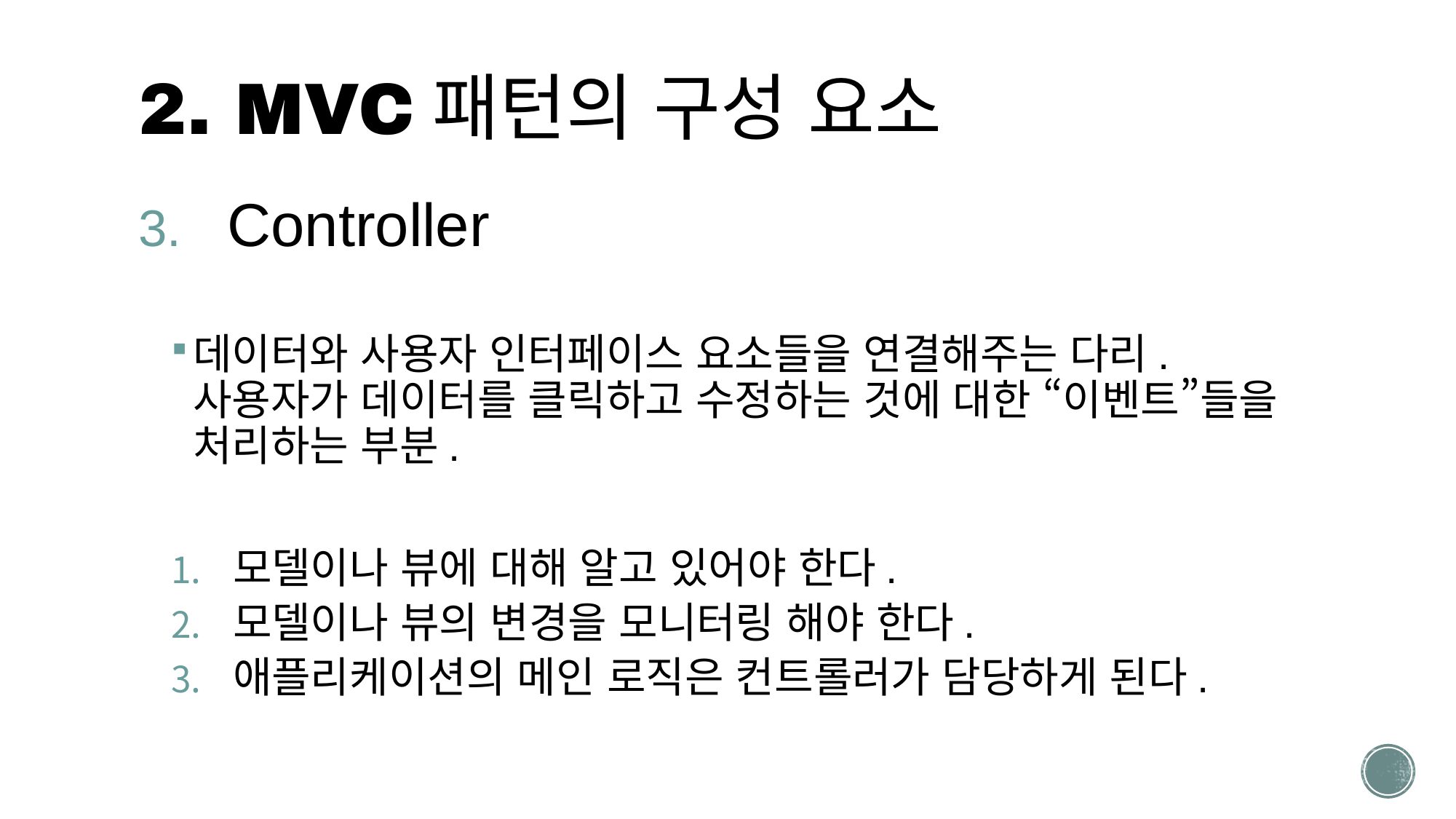

# 2. MVC패턴의 구성 요소
Controller

데이터와 사용자 인터페이스 요소들을 연결해주는 다리. 사용자가 데이터를 클릭하고 수정하는 것에 대한 “이벤트”들을 처리하는 부분.

모델이나 뷰에 대해 알고 있어야 한다.
모델이나 뷰의 변경을 모니터링 해야 한다.
애플리케이션의 메인 로직은 컨트롤러가 담당하게 된다.